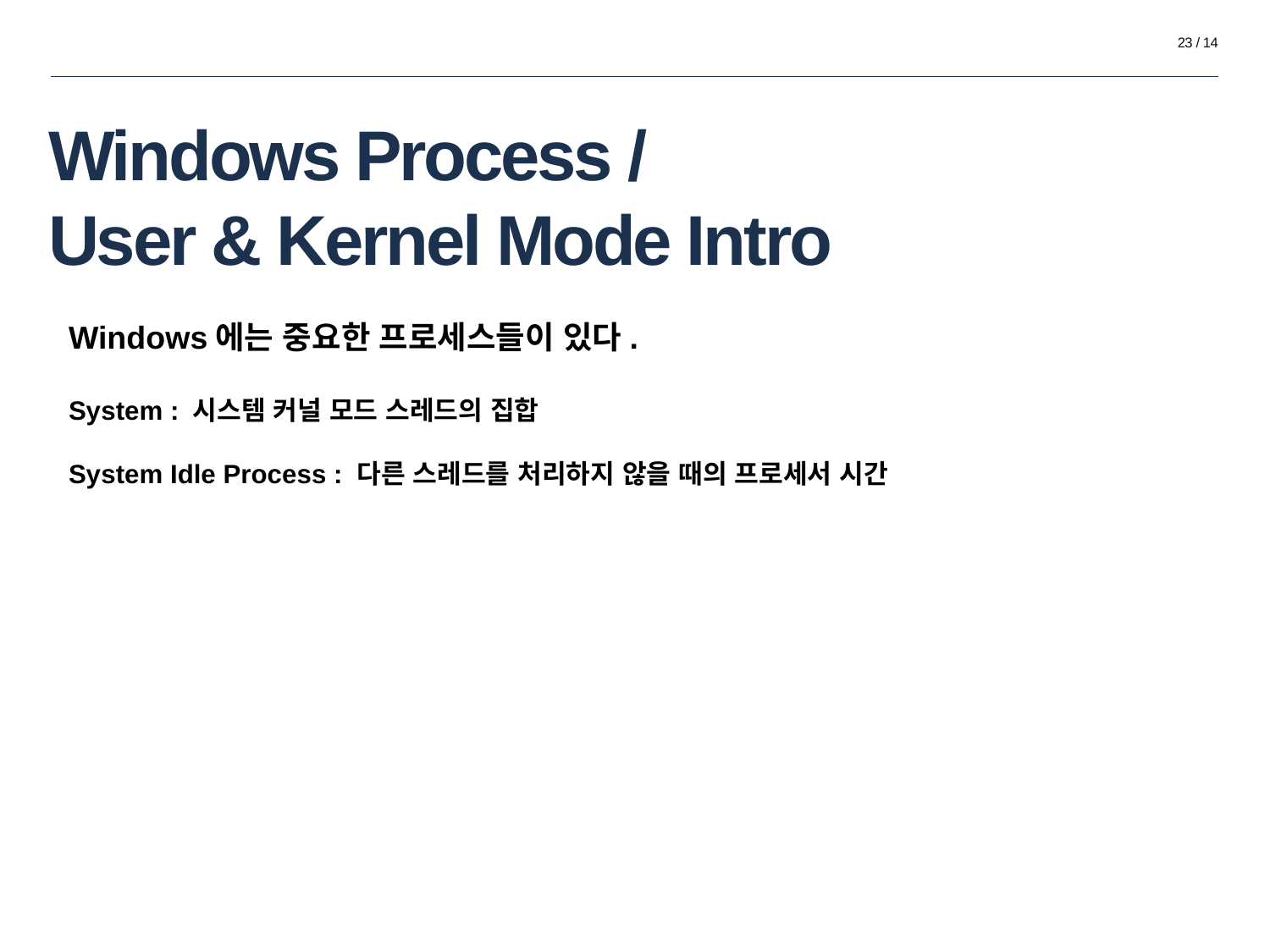

23 / 14
# Windows Process /
User & Kernel Mode Intro

Windows에는 중요한 프로세스들이 있다.

System : 시스템 커널 모드 스레드의 집합

System Idle Process : 다른 스레드를 처리하지 않을 때의 프로세서 시간